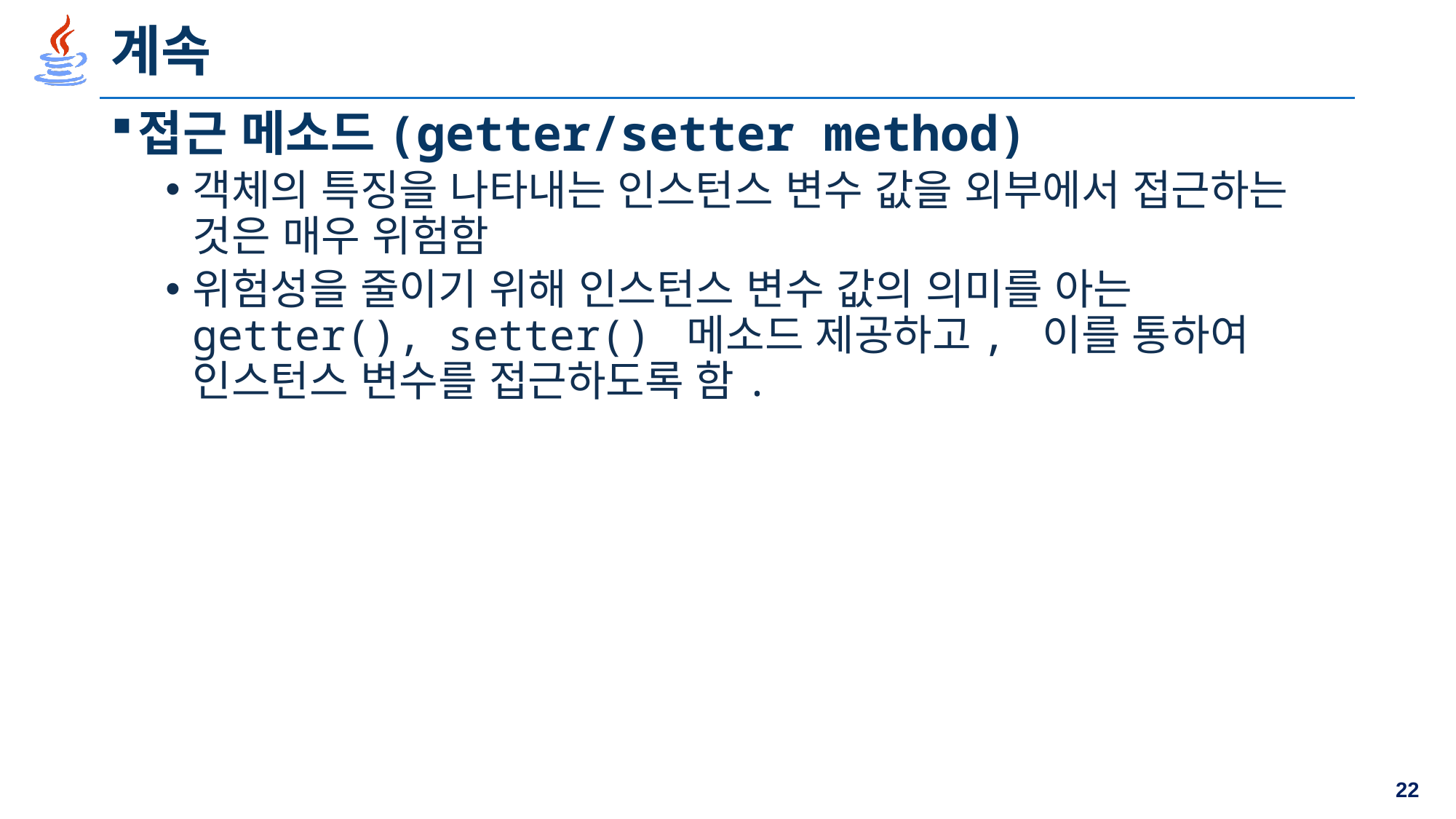

# 계속
접근 메소드(getter/setter method)
객체의 특징을 나타내는 인스턴스 변수 값을 외부에서 접근하는 것은 매우 위험함
위험성을 줄이기 위해 인스턴스 변수 값의 의미를 아는 getter(), setter() 메소드 제공하고, 이를 통하여 인스턴스 변수를 접근하도록 함.
22